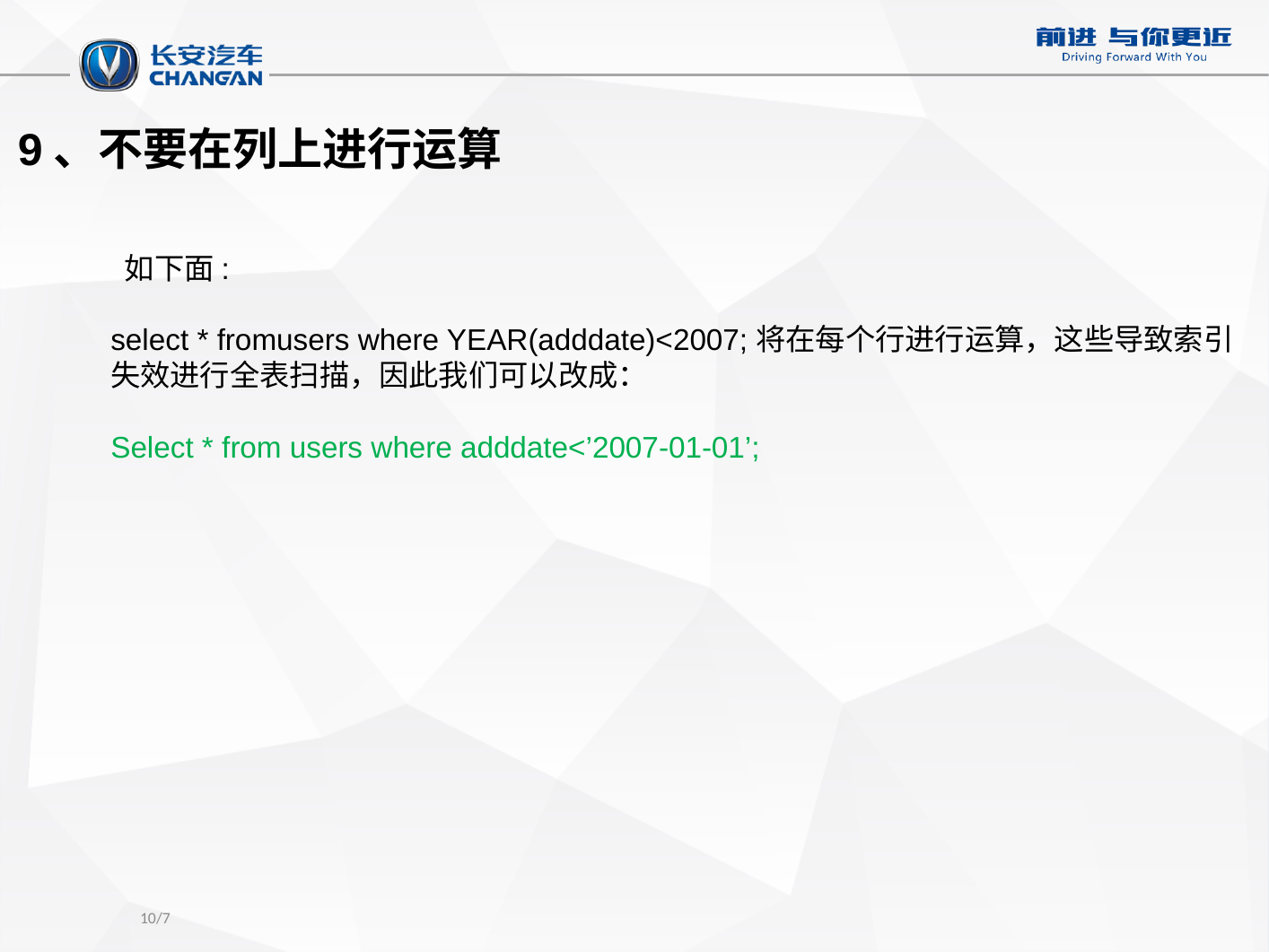

9、不要在列上进行运算
 如下面:

select * fromusers where YEAR(adddate)<2007;将在每个行进行运算，这些导致索引失效进行全表扫描，因此我们可以改成：

Select * from users where adddate<’2007-01-01’;
10/7